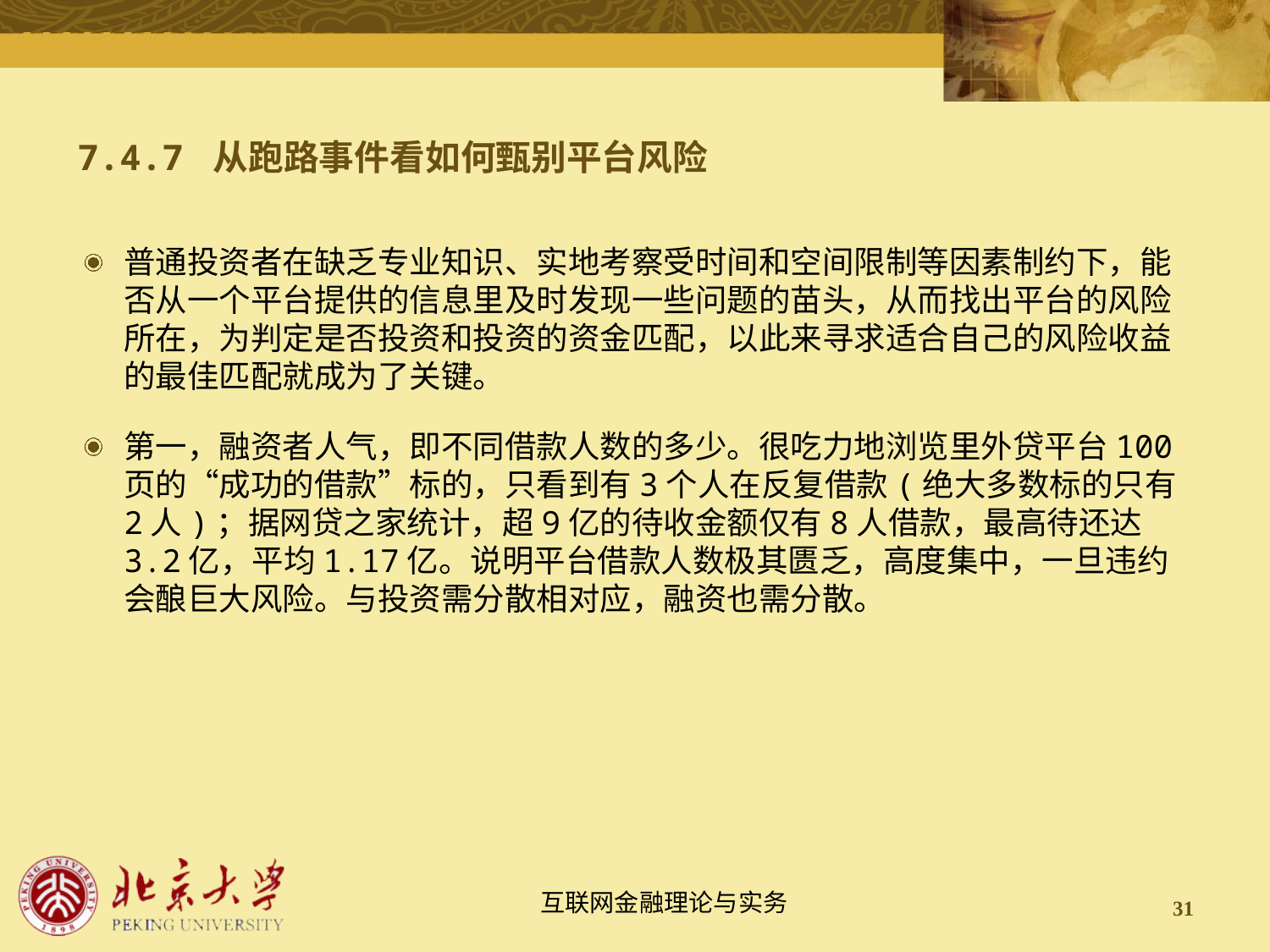

# 7.4.7 从跑路事件看如何甄别平台风险
普通投资者在缺乏专业知识、实地考察受时间和空间限制等因素制约下，能否从一个平台提供的信息里及时发现一些问题的苗头，从而找出平台的风险所在，为判定是否投资和投资的资金匹配，以此来寻求适合自己的风险收益的最佳匹配就成为了关键。
第一，融资者人气，即不同借款人数的多少。很吃力地浏览里外贷平台100页的“成功的借款”标的，只看到有3个人在反复借款(绝大多数标的只有2人)；据网贷之家统计，超9亿的待收金额仅有8人借款，最高待还达3.2亿，平均1.17亿。说明平台借款人数极其匮乏，高度集中，一旦违约会酿巨大风险。与投资需分散相对应，融资也需分散。

31